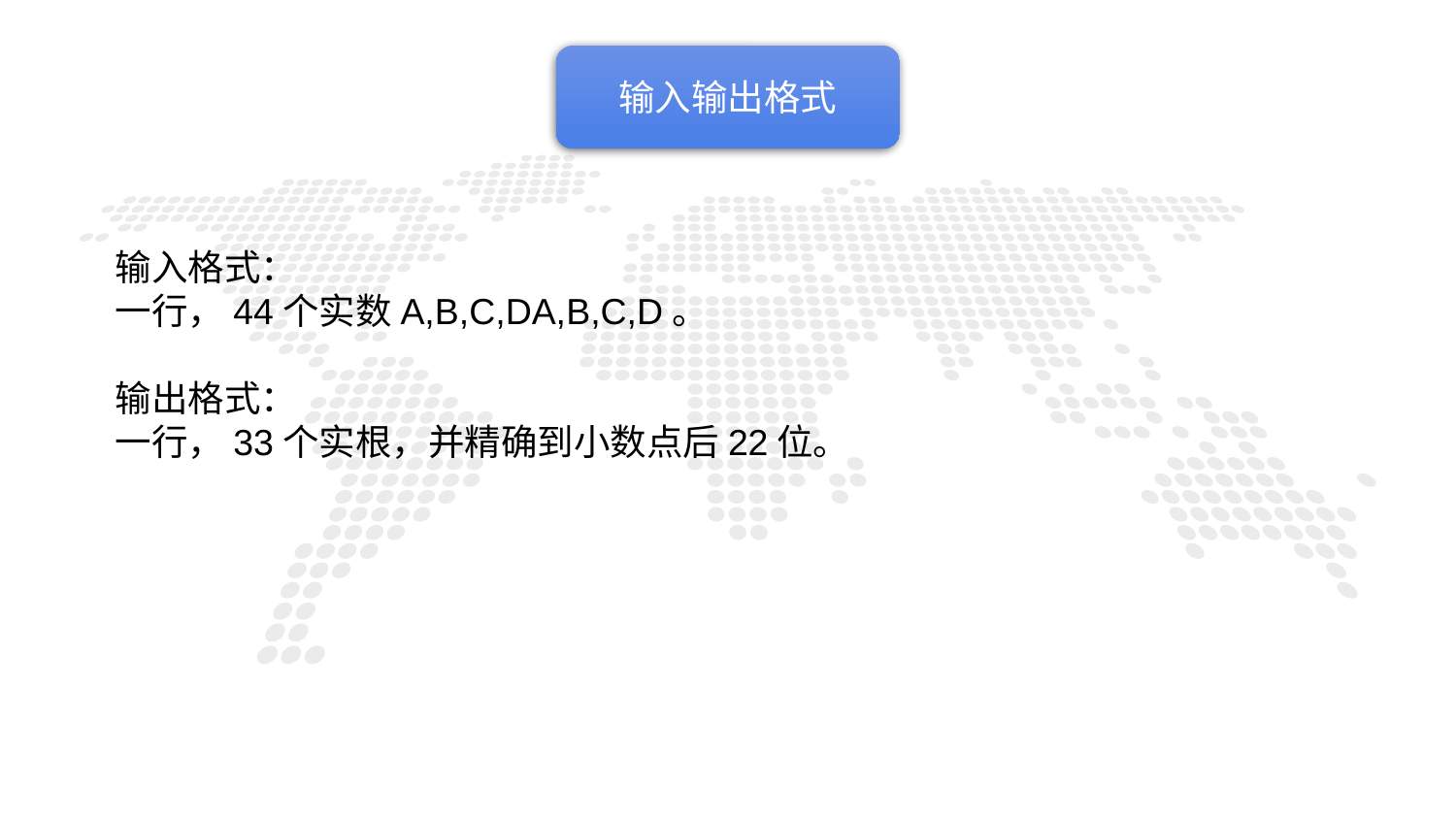

输入输出格式
输入格式：
一行，44个实数A,B,C,DA,B,C,D。

输出格式：
一行，33个实根，并精确到小数点后22位。